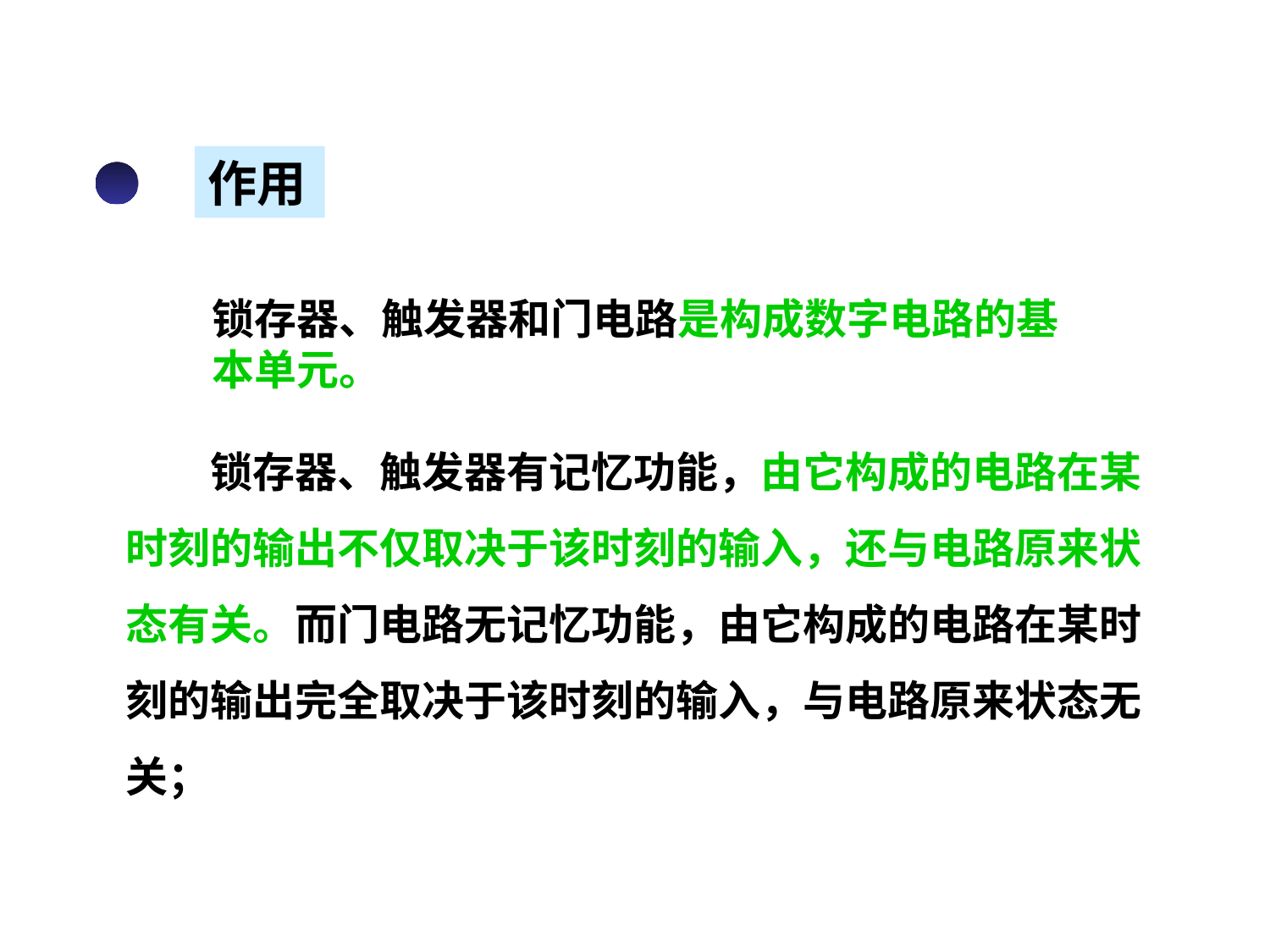

作用

锁存器、触发器和门电路是构成数字电路的基本单元。
　　锁存器、触发器有记忆功能，由它构成的电路在某时刻的输出不仅取决于该时刻的输入，还与电路原来状态有关。而门电路无记忆功能，由它构成的电路在某时刻的输出完全取决于该时刻的输入，与电路原来状态无关；